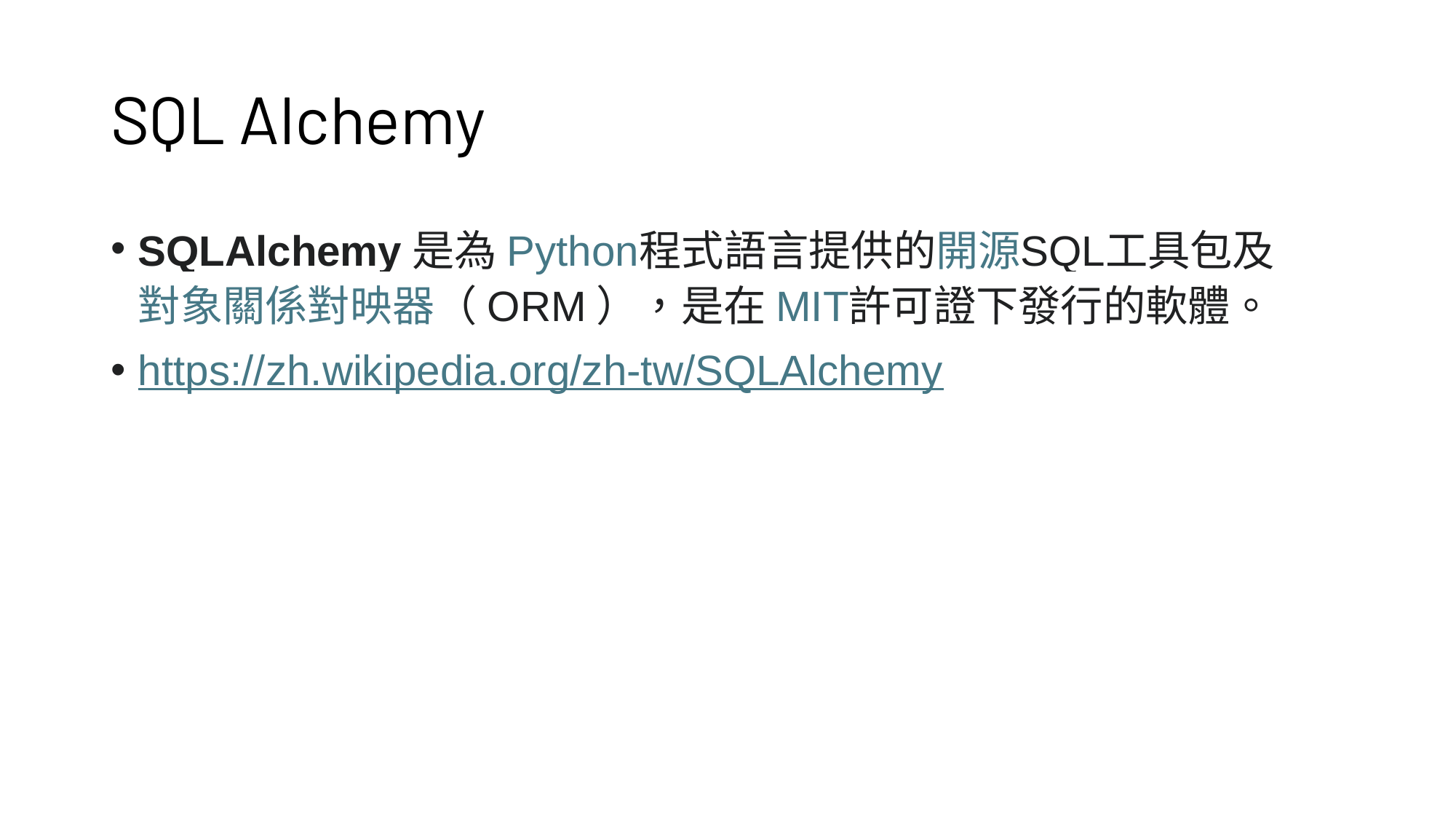

# SQL Alchemy
SQLAlchemy是為Python程式語言提供的開源SQL工具包及對象關係對映器（ORM），是在MIT許可證下發行的軟體。
https://zh.wikipedia.org/zh-tw/SQLAlchemy